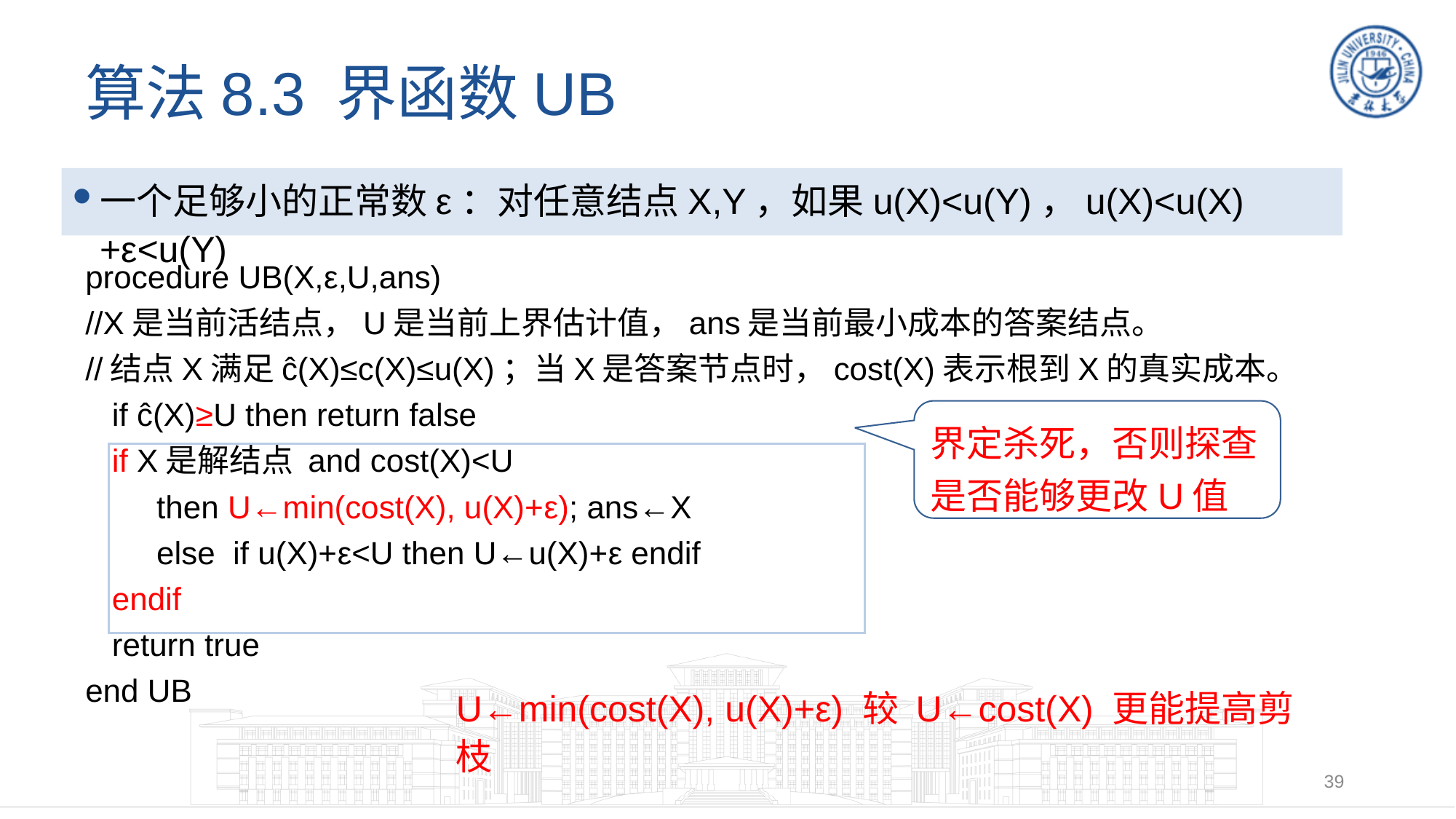

# 算法8.3 界函数UB
一个足够小的正常数ε：对任意结点X,Y，如果u(X)<u(Y)，u(X)<u(X)+ε<u(Y)
procedure UB(X,ε,U,ans)
//X是当前活结点，U是当前上界估计值，ans是当前最小成本的答案结点。
//结点X满足ĉ(X)≤c(X)≤u(X)；当X是答案节点时，cost(X)表示根到X的真实成本。
   if ĉ(X)≥U then return false
   if X是解结点 and cost(X)<U
        then U←min(cost(X), u(X)+ε); ans←X
        else  if u(X)+ε<U then U←u(X)+ε endif
   endif
   return true
end UB

界定杀死，否则探查是否能够更改U值

U←min(cost(X), u(X)+ε) 较 U←cost(X) 更能提高剪枝
39